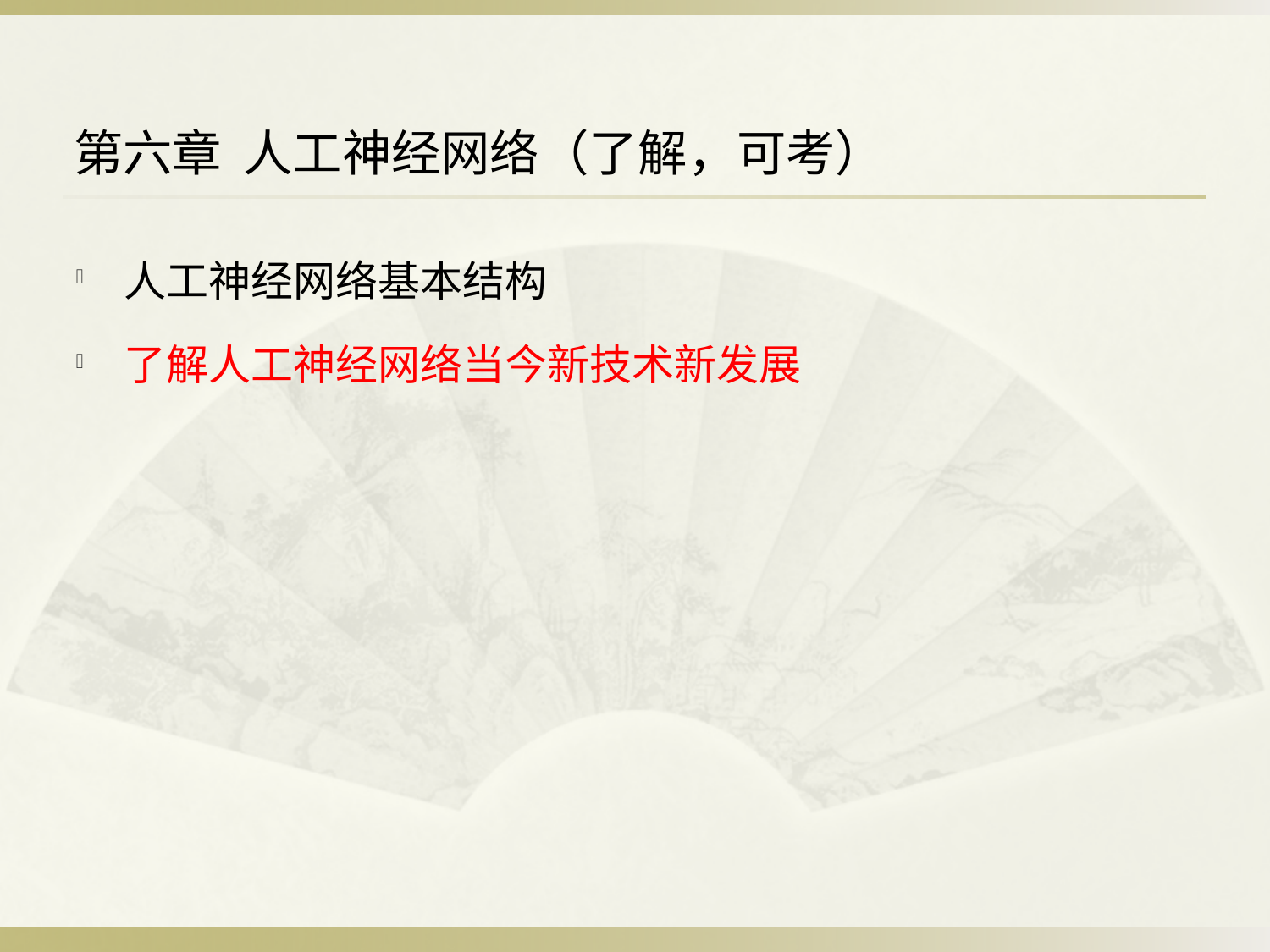

第六章  人工神经网络（了解，可考）
人工神经网络基本结构
了解人工神经网络当今新技术新发展